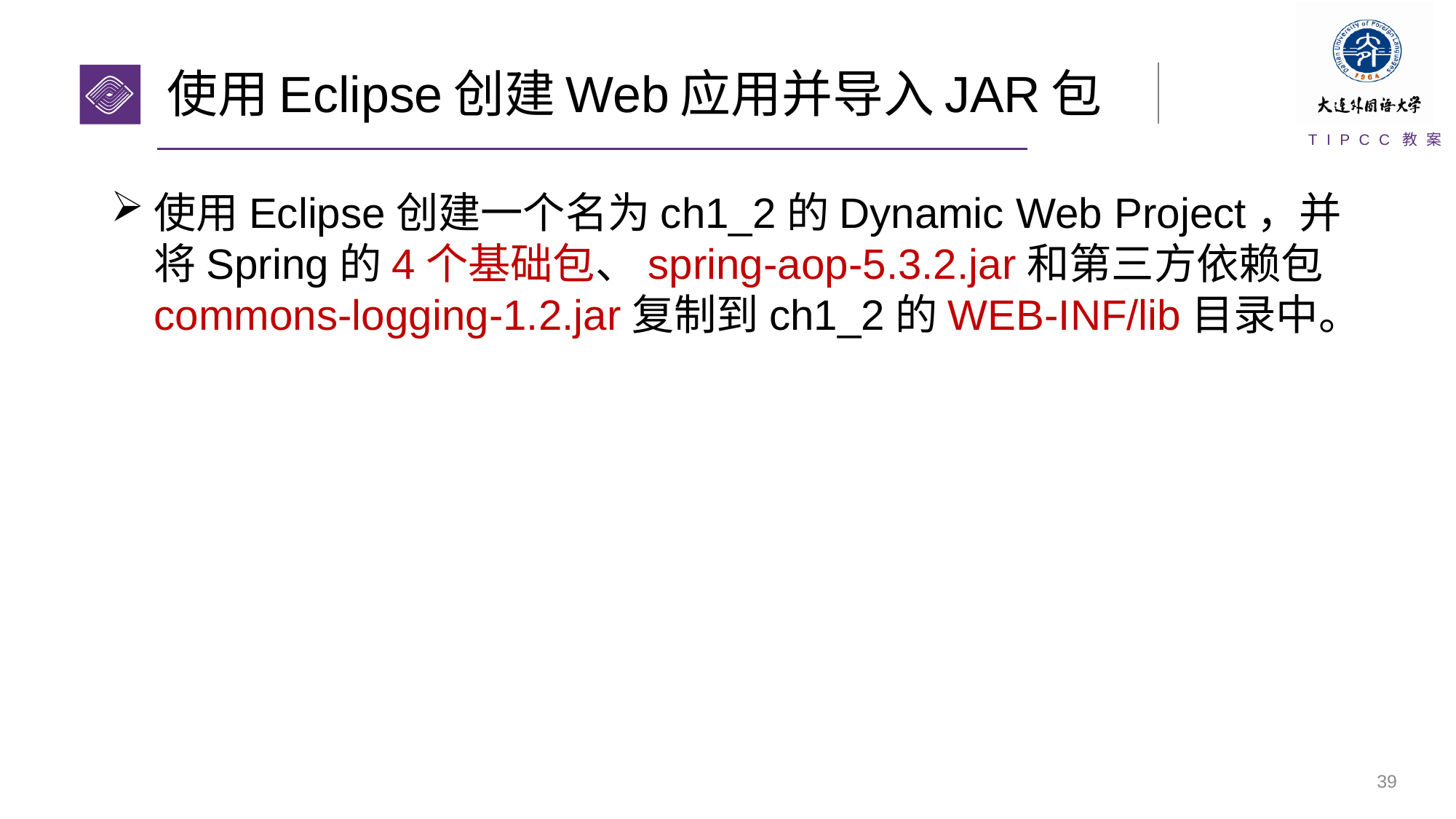

# 使用Eclipse创建Web应用并导入JAR包
使用Eclipse创建一个名为ch1_2的Dynamic Web Project，并将Spring的4个基础包、spring-aop-5.3.2.jar和第三方依赖包commons-logging-1.2.jar复制到ch1_2的WEB-INF/lib目录中。
39